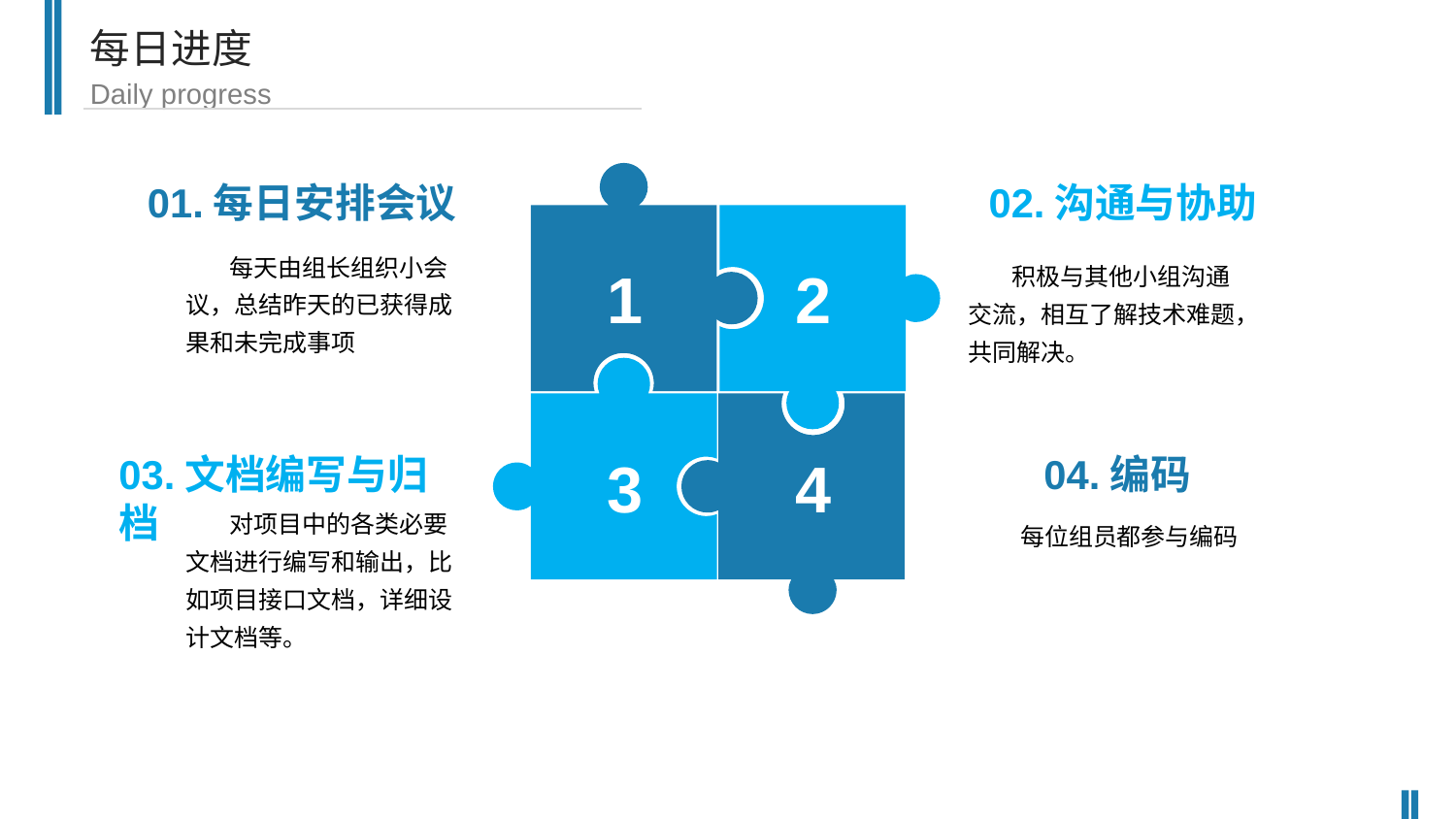

每日进度
Daily progress

01.每日安排会议
02.沟通与协助

       每天由组长组织小会议，总结昨天的已获得成果和未完成事项
       积极与其他小组沟通交流，相互了解技术难题，共同解决。
1
2

3
4
03.文档编写与归档
04.编码
       对项目中的各类必要文档进行编写和输出，比如项目接口文档，详细设计文档等。
        每位组员都参与编码